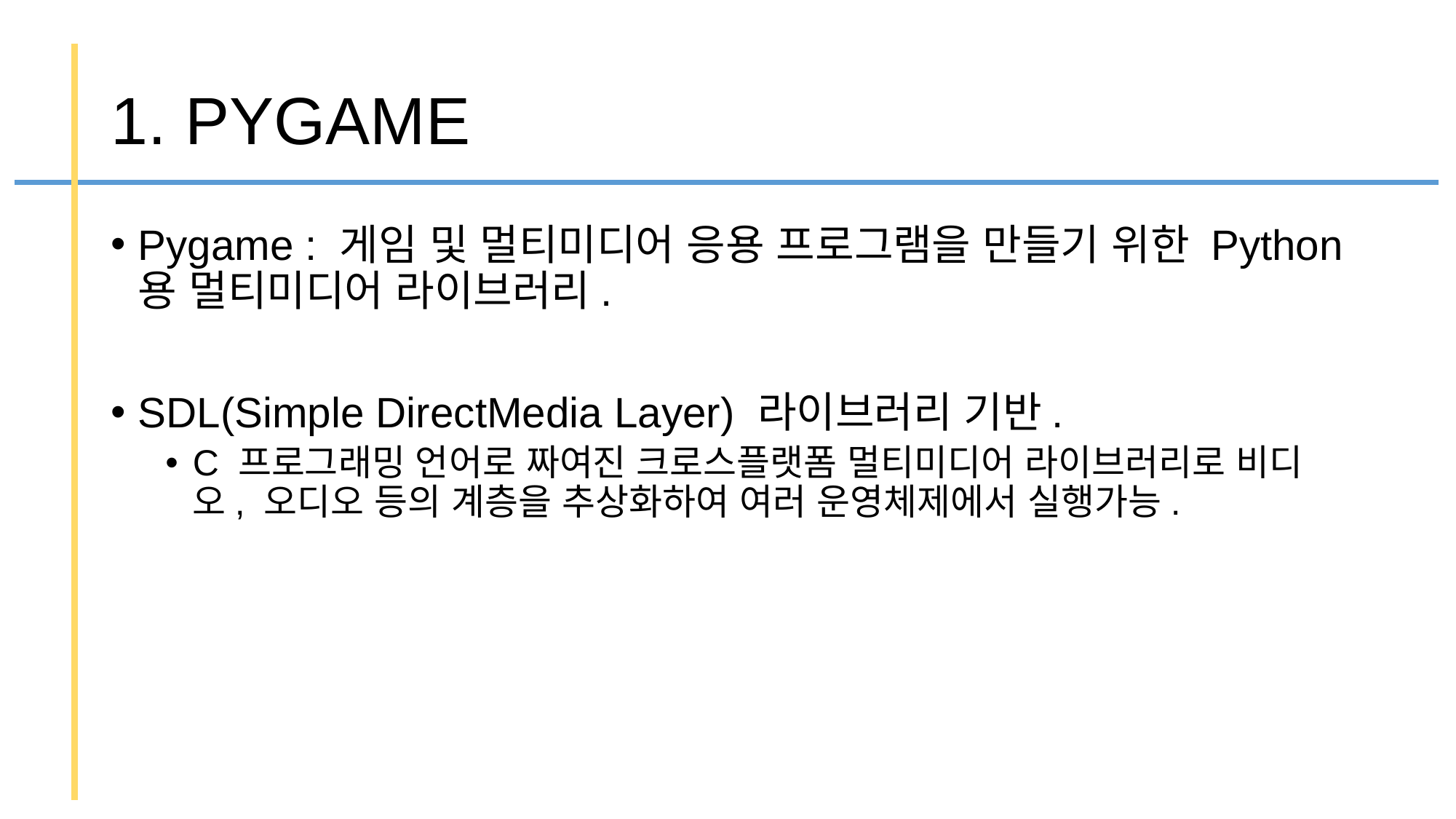

# 1. PYGAME
Pygame : 게임 및 멀티미디어 응용 프로그램을 만들기 위한 Python용 멀티미디어 라이브러리.

SDL(Simple DirectMedia Layer) 라이브러리 기반.
C 프로그래밍 언어로 짜여진 크로스플랫폼 멀티미디어 라이브러리로 비디오, 오디오 등의 계층을 추상화하여 여러 운영체제에서 실행가능.